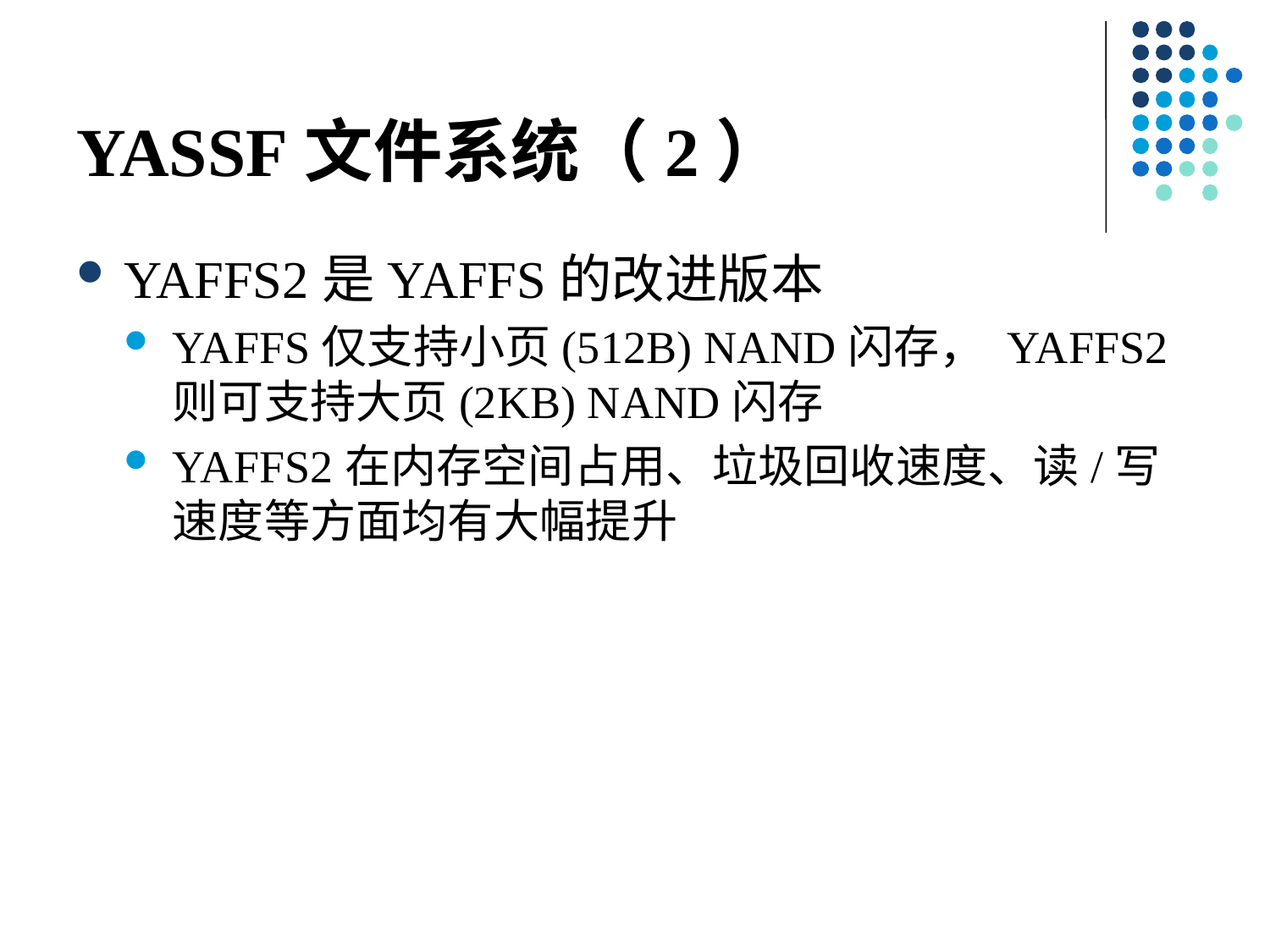

# YASSF文件系统（2）
YAFFS2是YAFFS的改进版本
YAFFS仅支持小页(512B) NAND闪存， YAFFS2则可支持大页(2KB) NAND闪存
YAFFS2在内存空间占用、垃圾回收速度、读/写速度等方面均有大幅提升